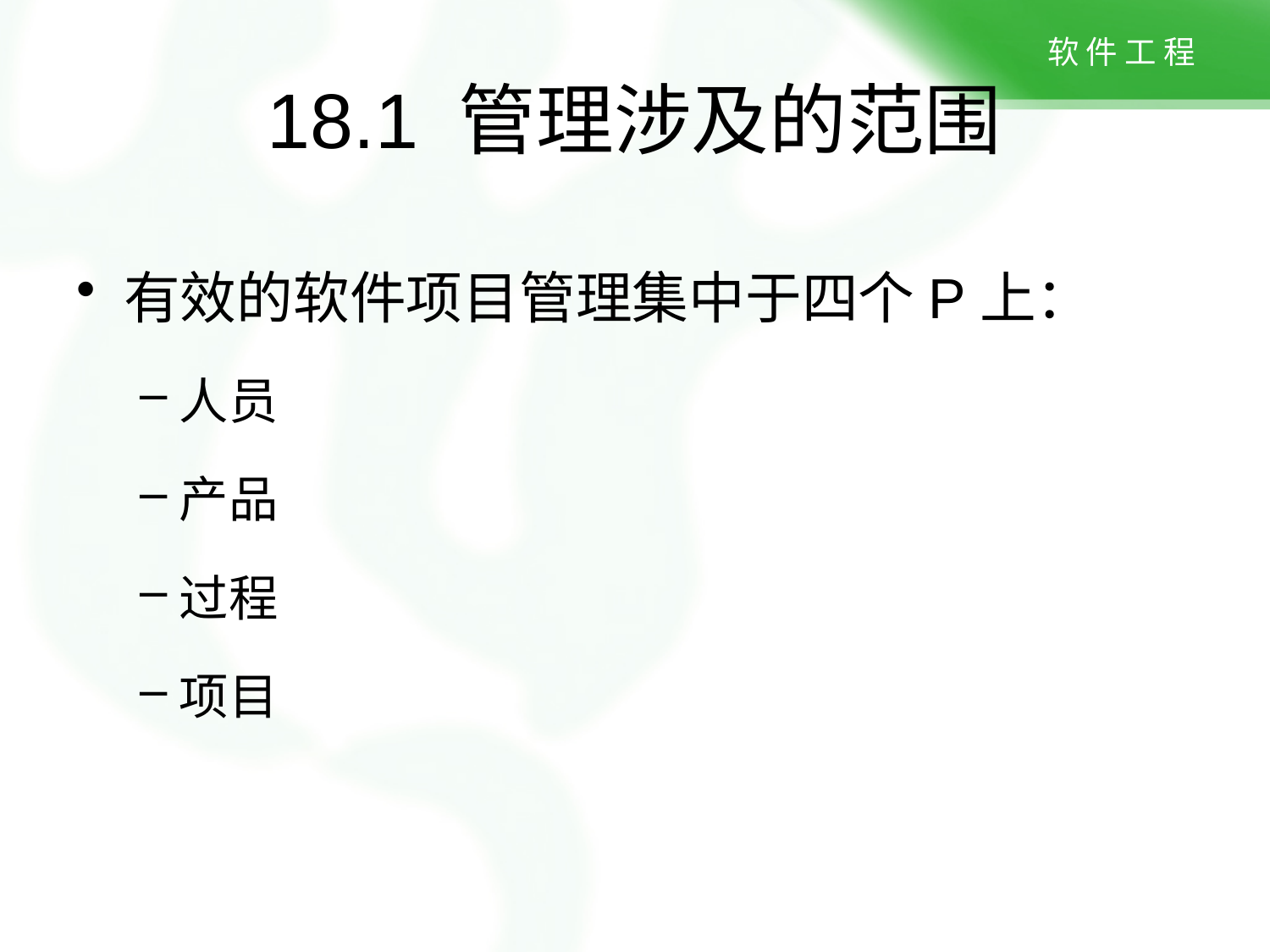

# 18.1 管理涉及的范围
有效的软件项目管理集中于四个P上：
人员
产品
过程
项目